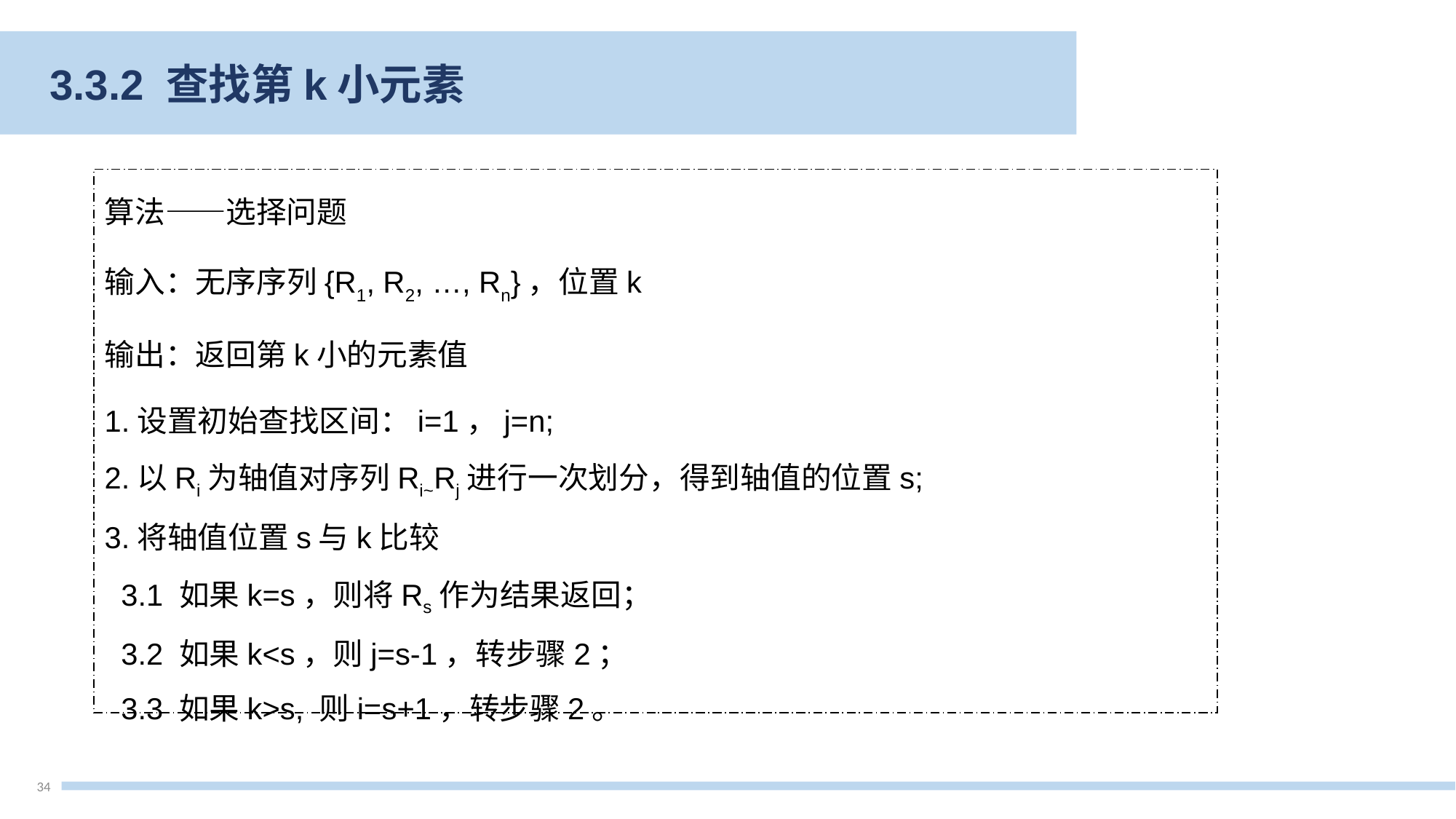

3.3.2 查找第k小元素
算法——选择问题
输入：无序序列{R1, R2, …, Rn}，位置k
输出：返回第k小的元素值
1.设置初始查找区间：i=1，j=n;
2.以Ri为轴值对序列Ri~Rj进行一次划分，得到轴值的位置s;
3.将轴值位置s与k比较
  3.1 如果k=s，则将Rs作为结果返回；
  3.2 如果k<s，则j=s-1，转步骤2；
  3.3 如果k>s, 则i=s+1，转步骤2。
34